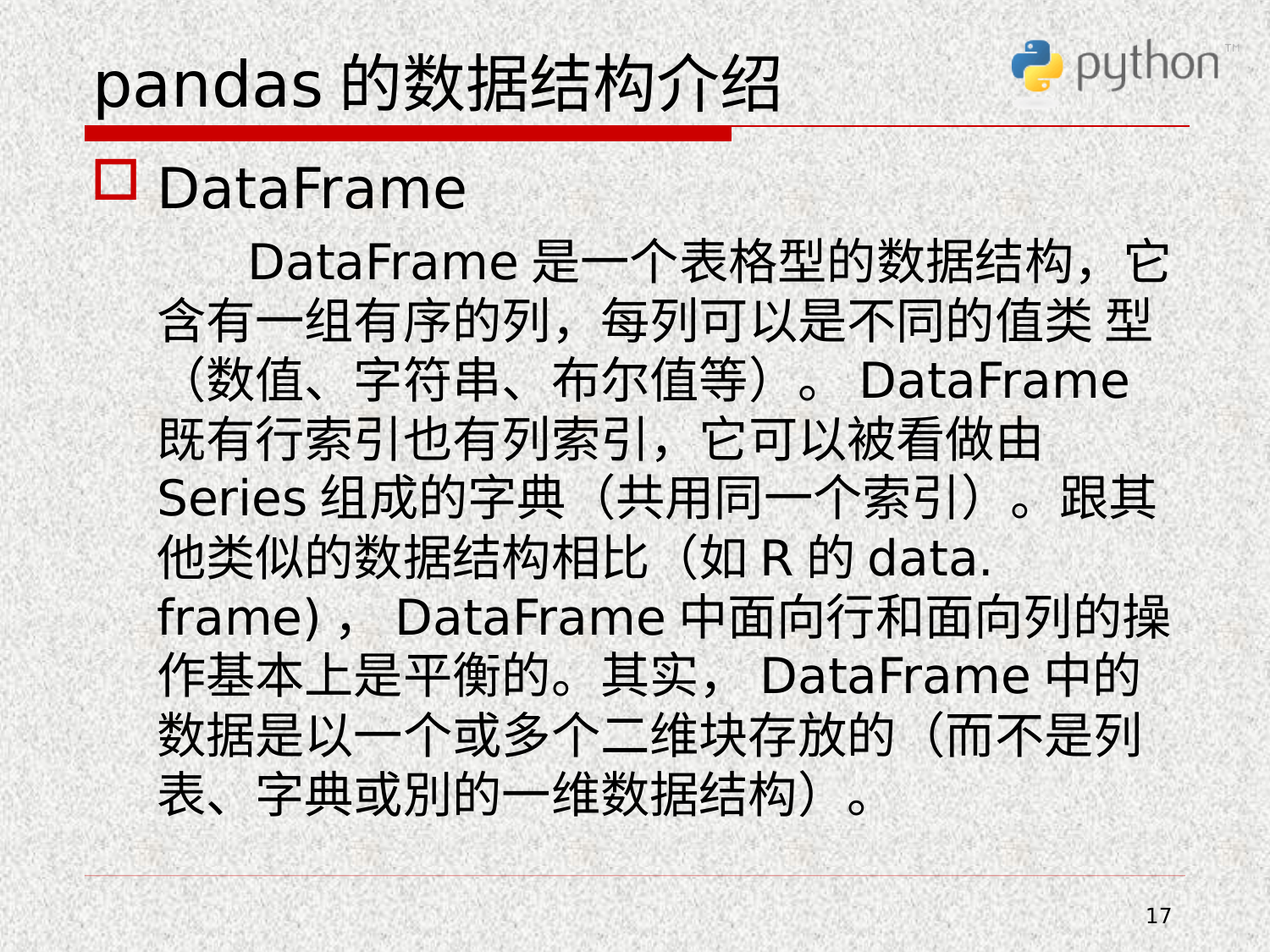

# pandas的数据结构介绍
DataFrame
          DataFrame是一个表格型的数据结构，它含有一组有序的列，每列可以是不同的值类 型（数值、字符串、布尔值等）。DataFrame既有行索引也有列索引，它可以被看做由Series组成的字典（共用同一个索引）。跟其他类似的数据结构相比（如R的data. frame)，DataFrame中面向行和面向列的操作基本上是平衡的。其实，DataFrame中的 数据是以一个或多个二维块存放的（而不是列表、字典或別的一维数据结构）。
17